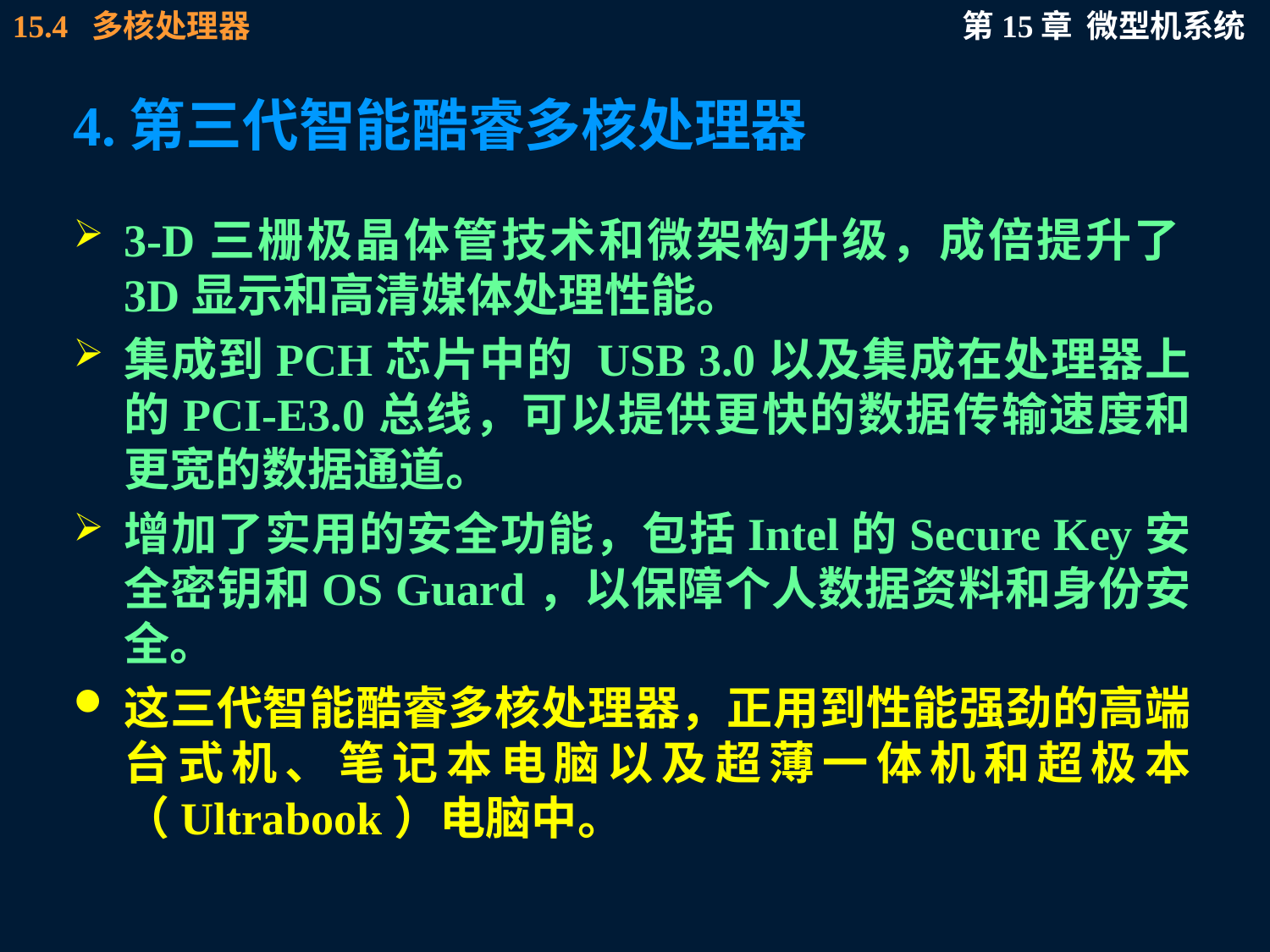

# 4.第三代智能酷睿多核处理器
3-D三栅极晶体管技术和微架构升级，成倍提升了3D显示和高清媒体处理性能。
集成到PCH芯片中的 USB 3.0以及集成在处理器上的PCI-E3.0总线，可以提供更快的数据传输速度和更宽的数据通道。
增加了实用的安全功能，包括Intel的Secure Key安全密钥和OS Guard，以保障个人数据资料和身份安全。
这三代智能酷睿多核处理器，正用到性能强劲的高端台式机、笔记本电脑以及超薄一体机和超极本（Ultrabook）电脑中。